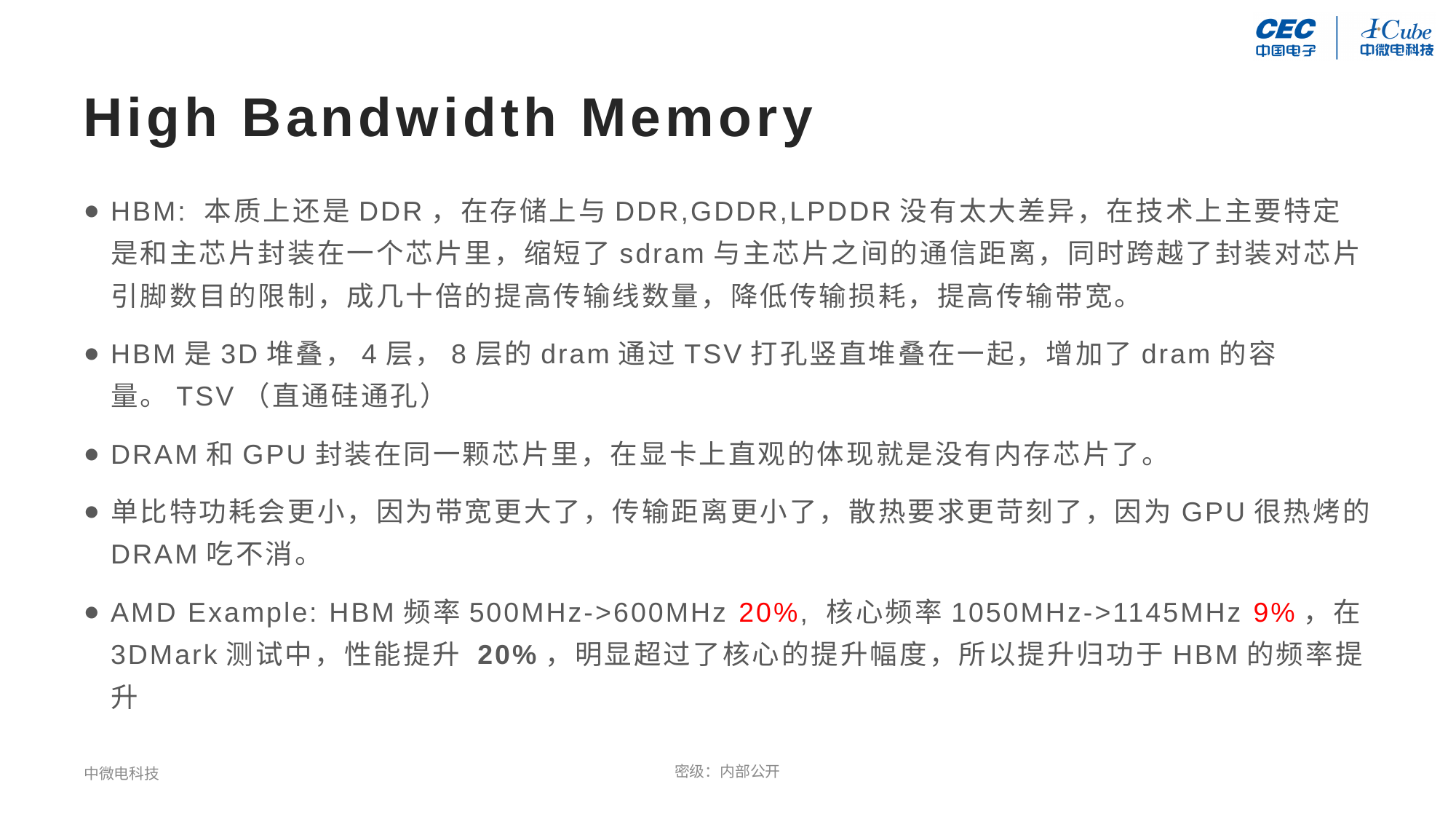

# High Bandwidth Memory
HBM: 本质上还是DDR，在存储上与DDR,GDDR,LPDDR没有太大差异，在技术上主要特定是和主芯片封装在一个芯片里，缩短了sdram与主芯片之间的通信距离，同时跨越了封装对芯片引脚数目的限制，成几十倍的提高传输线数量，降低传输损耗，提高传输带宽。
HBM是3D堆叠，4层，8层的dram通过TSV打孔竖直堆叠在一起，增加了dram的容量。TSV（直通硅通孔）
DRAM和GPU封装在同一颗芯片里，在显卡上直观的体现就是没有内存芯片了。
单比特功耗会更小，因为带宽更大了，传输距离更小了，散热要求更苛刻了，因为GPU很热烤的DRAM吃不消。
AMD Example: HBM频率500MHz->600MHz 20%, 核心频率1050MHz->1145MHz 9%，在3DMark测试中，性能提升 20%，明显超过了核心的提升幅度，所以提升归功于HBM的频率提升
中微电科技
密级：内部公开
26